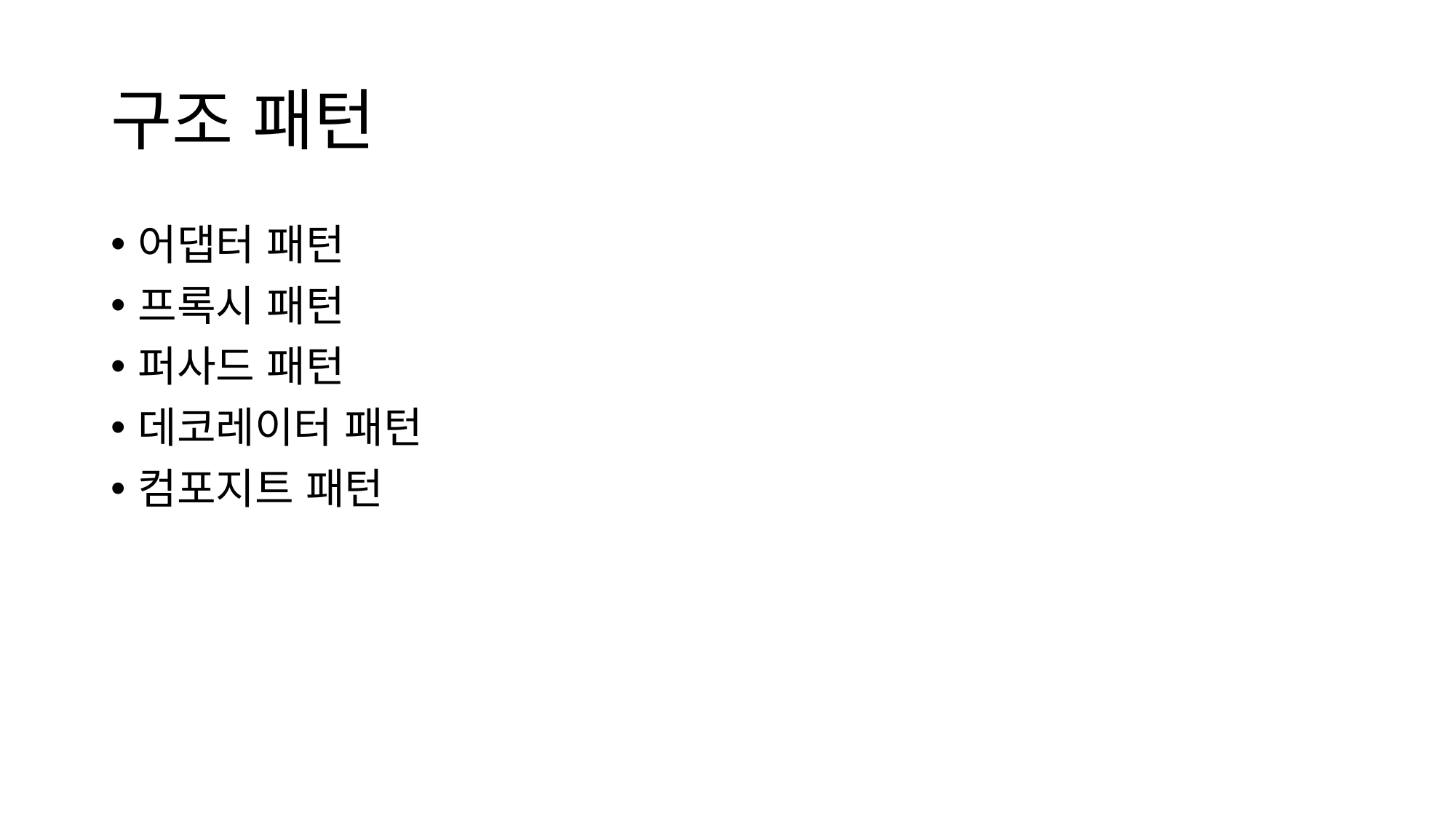

# 구조 패턴
어댑터 패턴
프록시 패턴
퍼사드 패턴
데코레이터 패턴
컴포지트 패턴